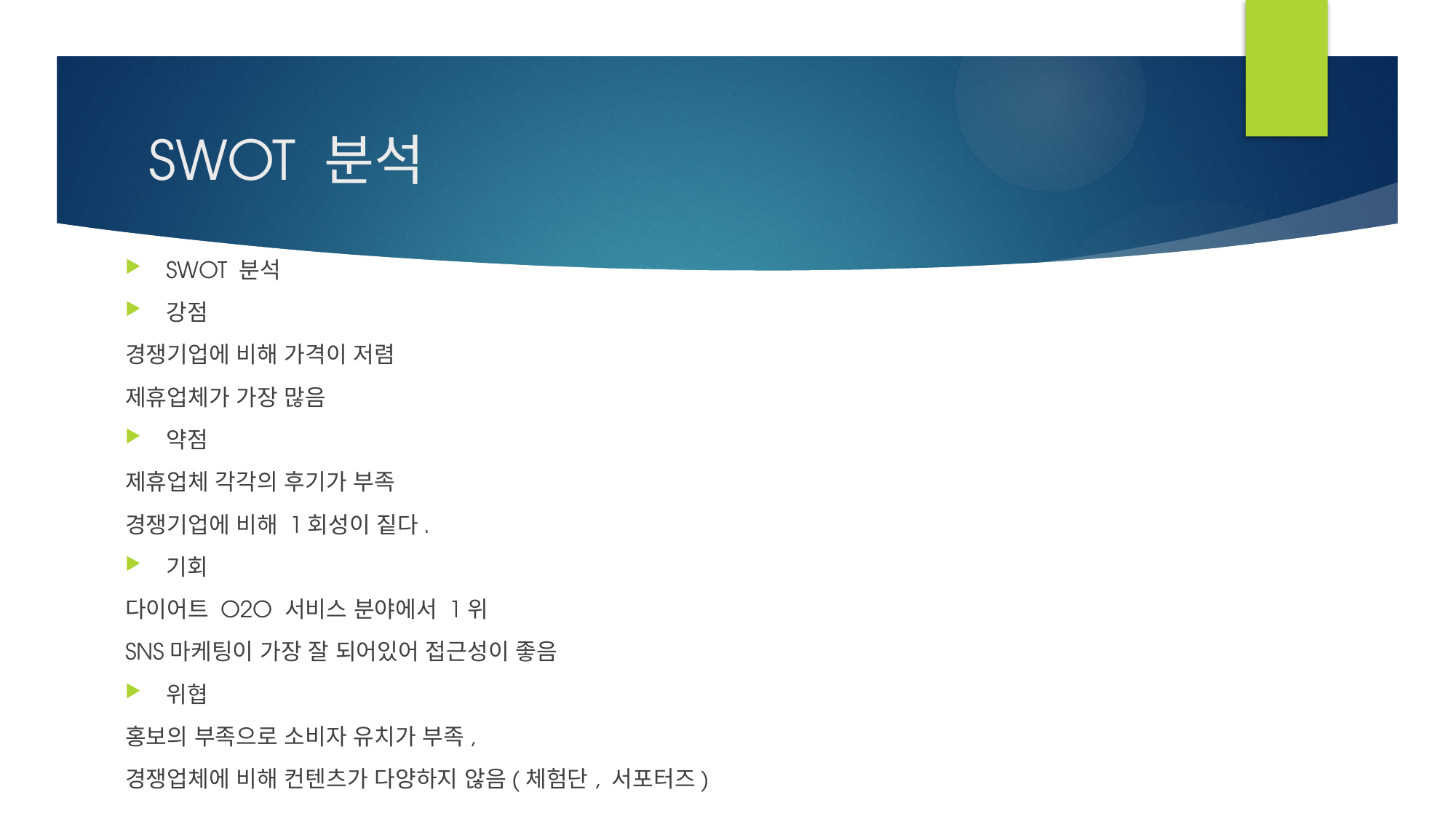

# SWOT 분석
SWOT 분석
강점
경쟁기업에 비해 가격이 저렴
제휴업체가 가장 많음
약점
제휴업체 각각의 후기가 부족
경쟁기업에 비해 1회성이 짙다.
기회
다이어트 O2O 서비스 분야에서 1위
SNS마케팅이 가장 잘 되어있어 접근성이 좋음
위협
홍보의 부족으로 소비자 유치가 부족,
경쟁업체에 비해 컨텐츠가 다양하지 않음(체험단, 서포터즈)